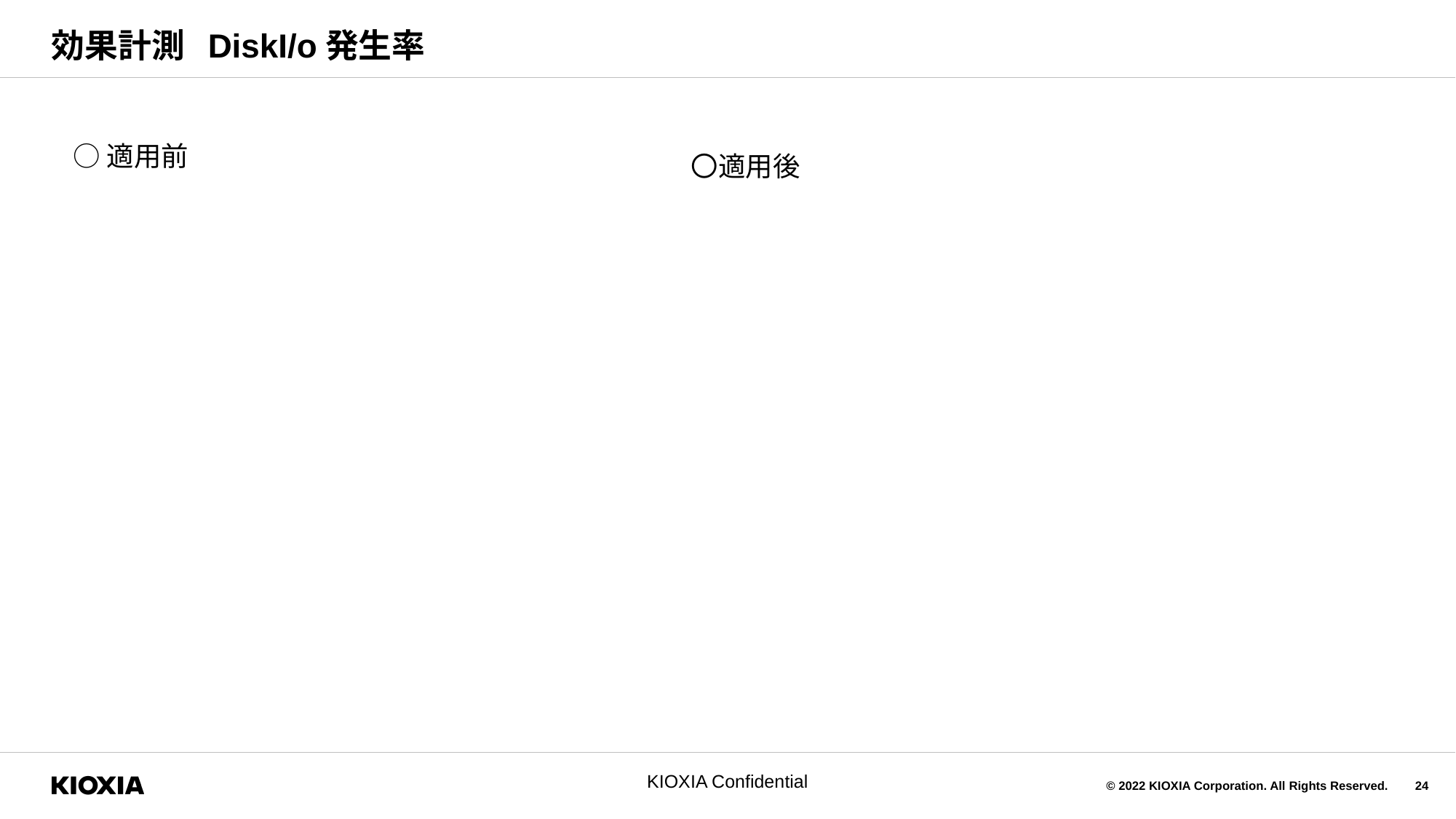

# 効果計測  DiskI/o発生率
○適用前
〇適用後

KIOXIA Confidential